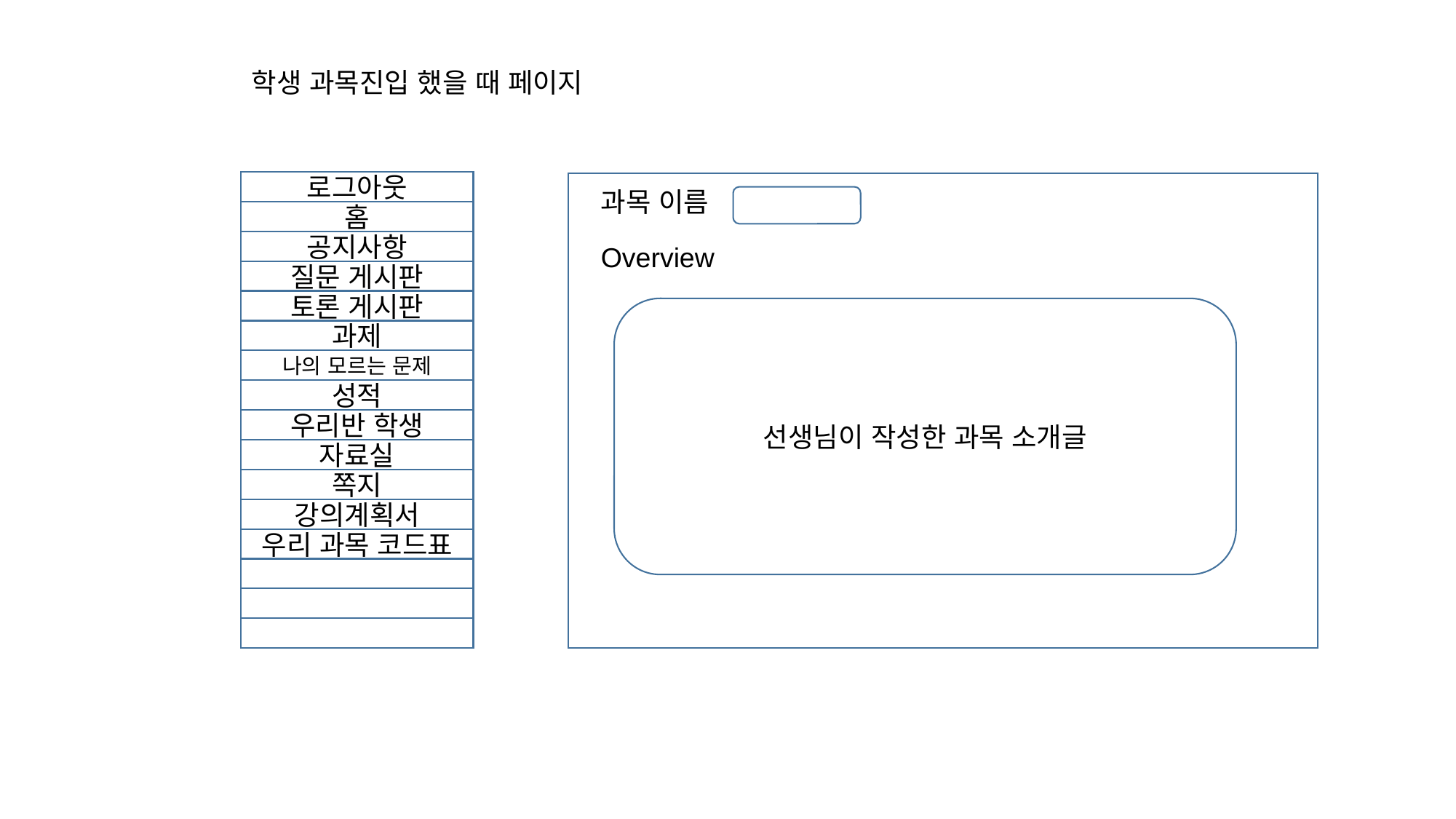

학생 과목진입 했을 때 페이지
로그아웃
홈
공지사항
질문 게시판
토론 게시판
과제
나의 모르는 문제
성적
우리반 학생
자료실
쪽지
강의계획서
우리 과목 코드표

과목 이름

Overview
선생님이 작성한 과목 소개글